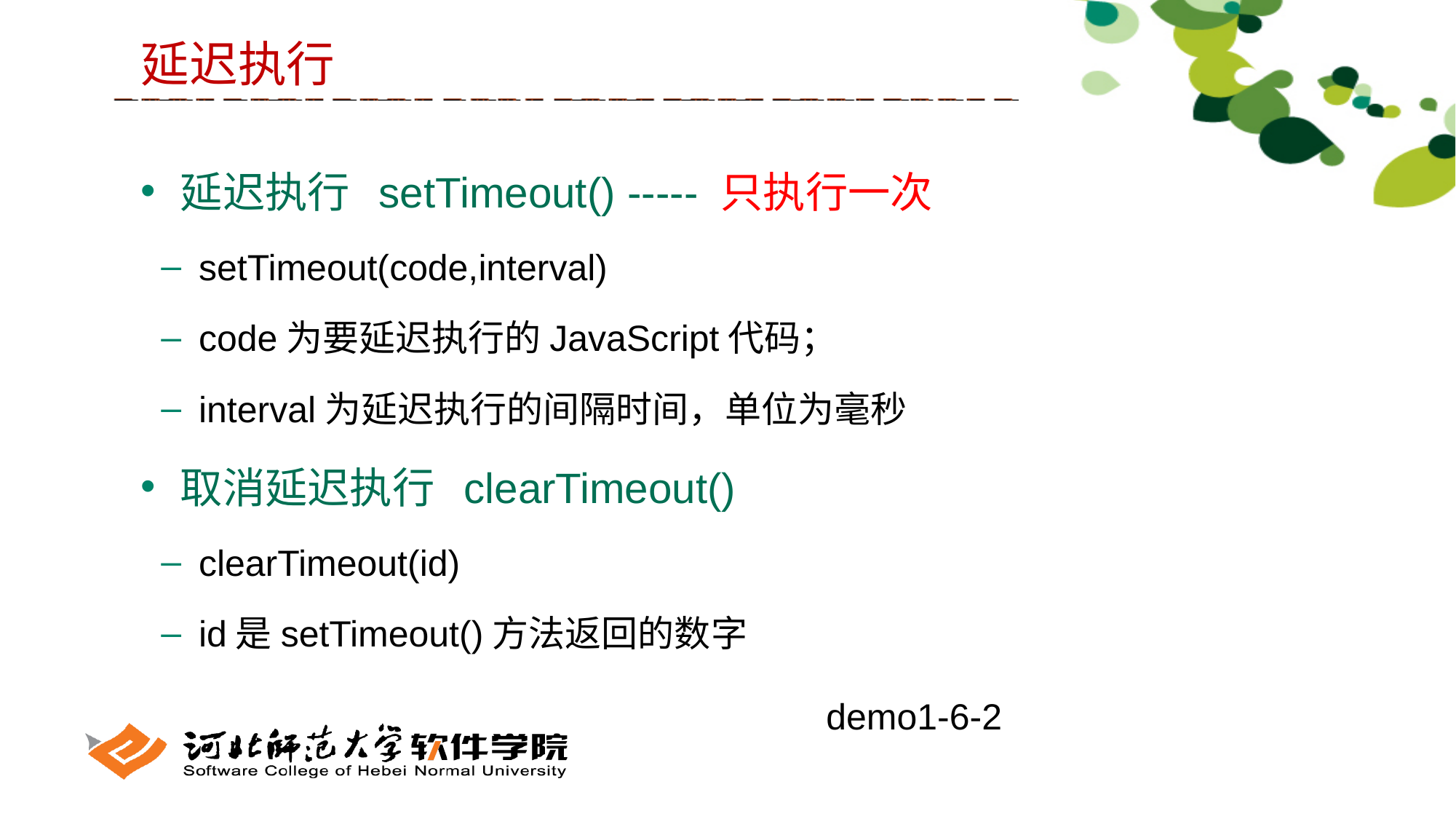

延迟执行
 延迟执行  setTimeout() ----- 只执行一次
 setTimeout(code,interval)
 code为要延迟执行的JavaScript代码；
 interval为延迟执行的间隔时间，单位为毫秒
 取消延迟执行  clearTimeout()
 clearTimeout(id)
 id是setTimeout()方法返回的数字

demo1-6-2